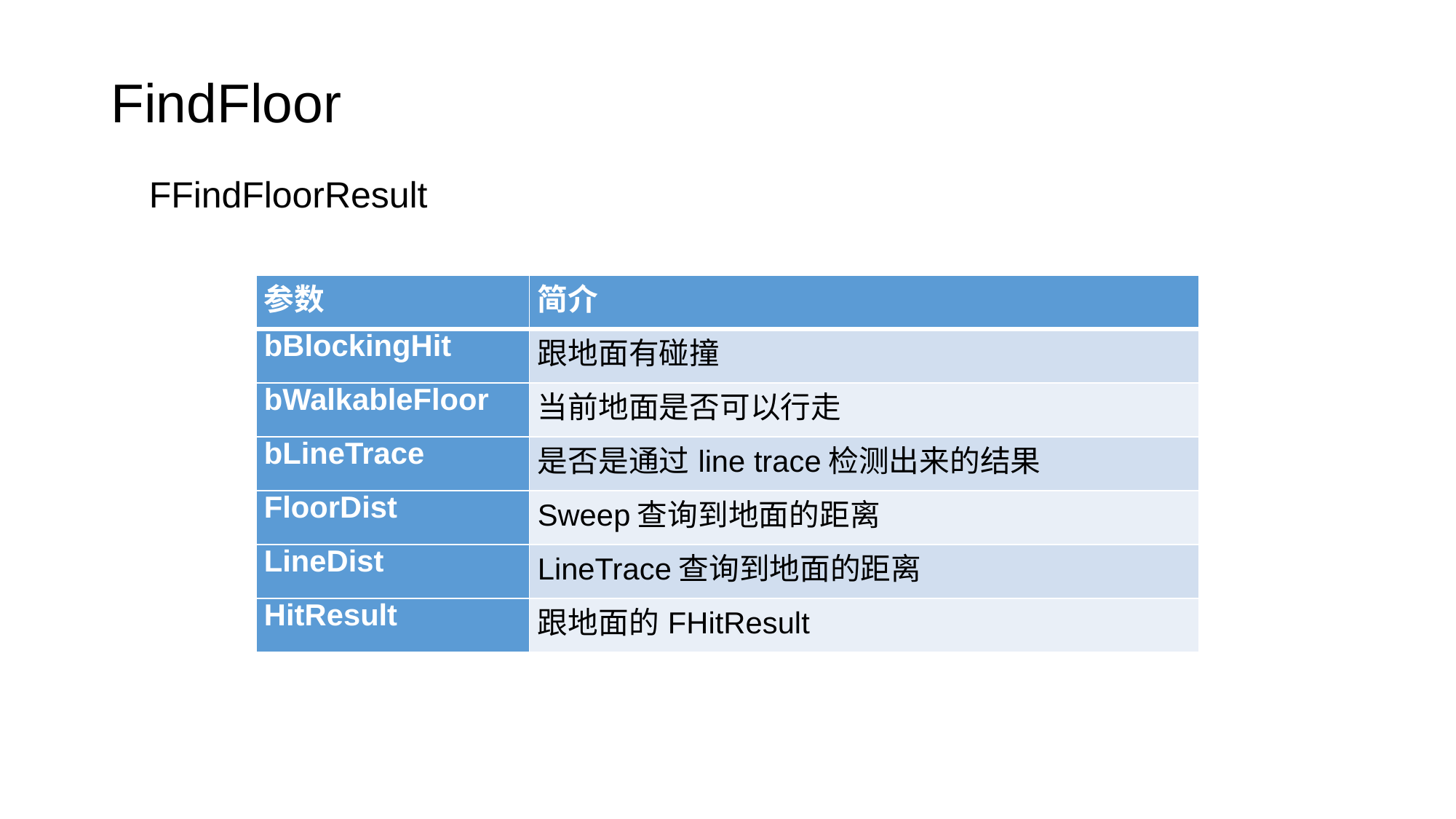

# FindFloor
FFindFloorResult
| 参数 | 简介 |
| --- | --- |
| bBlockingHit | 跟地面有碰撞 |
| bWalkableFloor | 当前地面是否可以行走 |
| bLineTrace | 是否是通过line trace检测出来的结果 |
| FloorDist | Sweep查询到地面的距离 |
| LineDist | LineTrace查询到地面的距离 |
| HitResult | 跟地面的FHitResult |